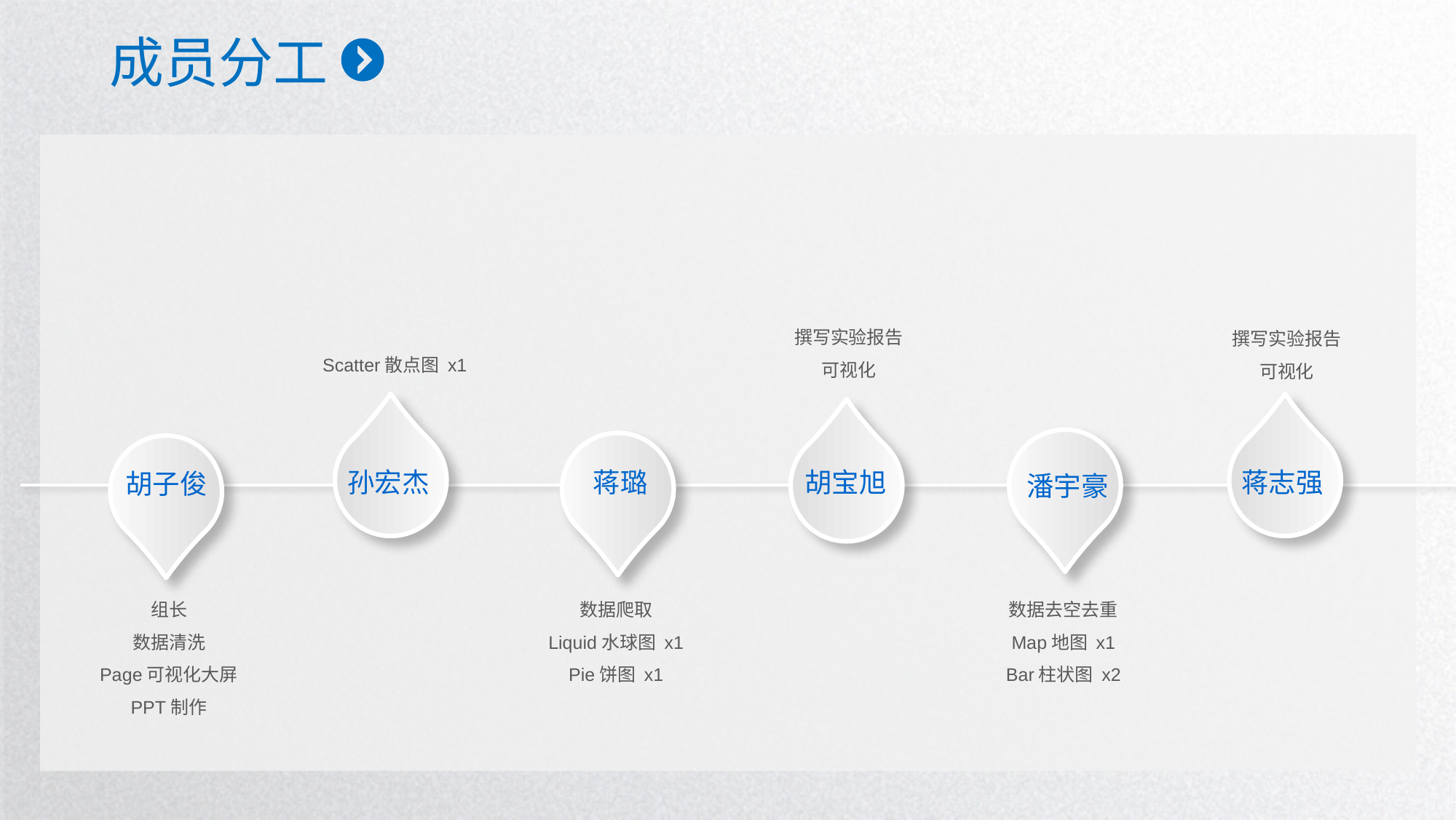

成员分工

撰写实验报告
可视化

撰写实验报告
可视化

Scatter散点图 x1

孙宏杰

蒋志强

胡宝旭

潘宇豪

蒋璐

胡子俊
组长
数据清洗
Page可视化大屏
PPT制作
数据爬取
Liquid水球图 x1
Pie饼图 x1
数据去空去重
Map地图 x1
Bar柱状图 x2